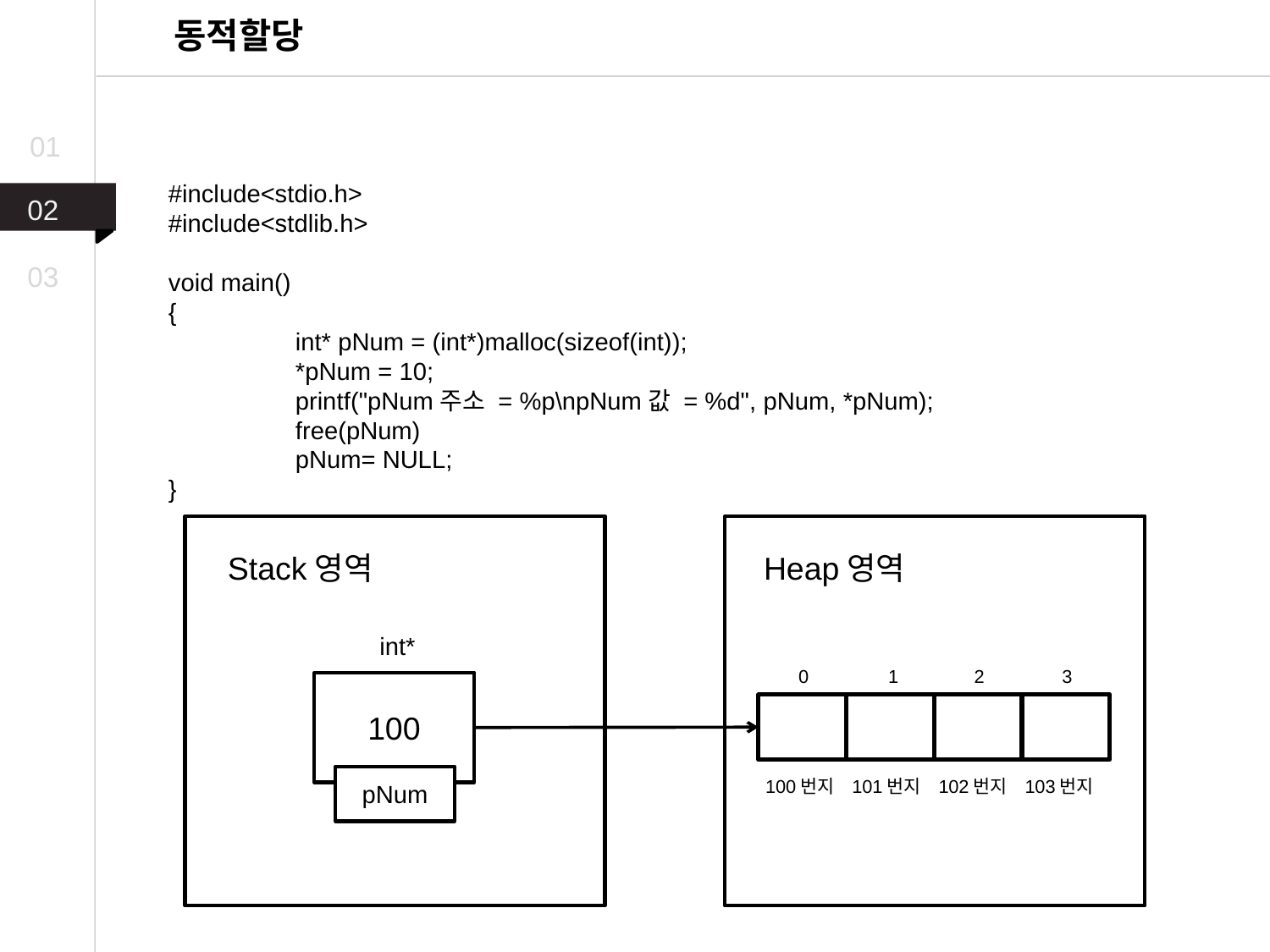

동적할당
01
#include<stdio.h>
#include<stdlib.h>

void main()
{
	int* pNum = (int*)malloc(sizeof(int));
	*pNum = 10;
	printf("pNum주소 = %p\npNum값 = %d", pNum, *pNum);
	free(pNum)
	pNum= NULL;
}

02

03

Stack영역
Heap영역
int*
0
1
2
3

100번지
101번지
102번지
103번지

100
pNum